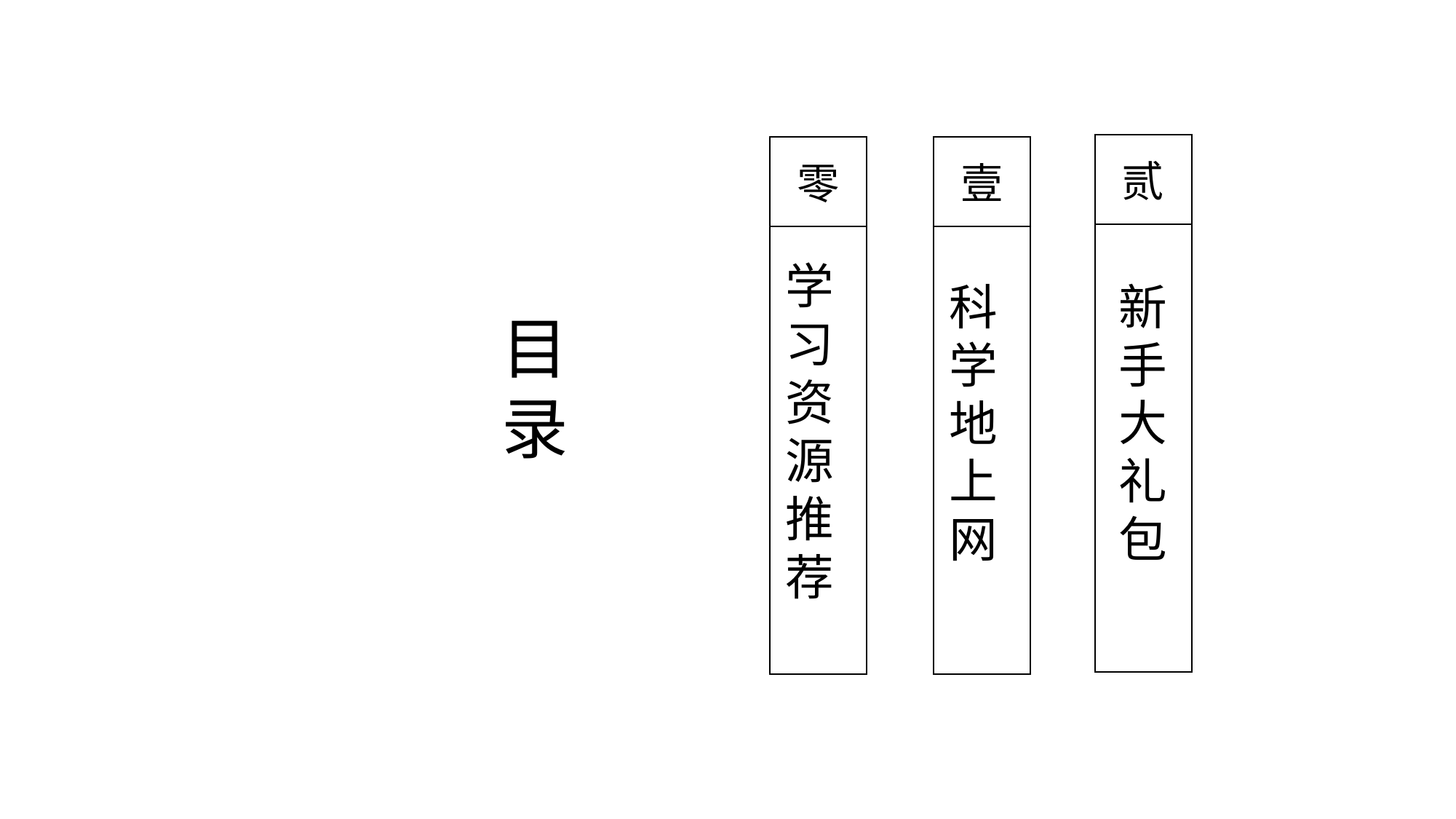

贰
零
壹

学习资源推荐
新手大礼包
科学地上网
目录